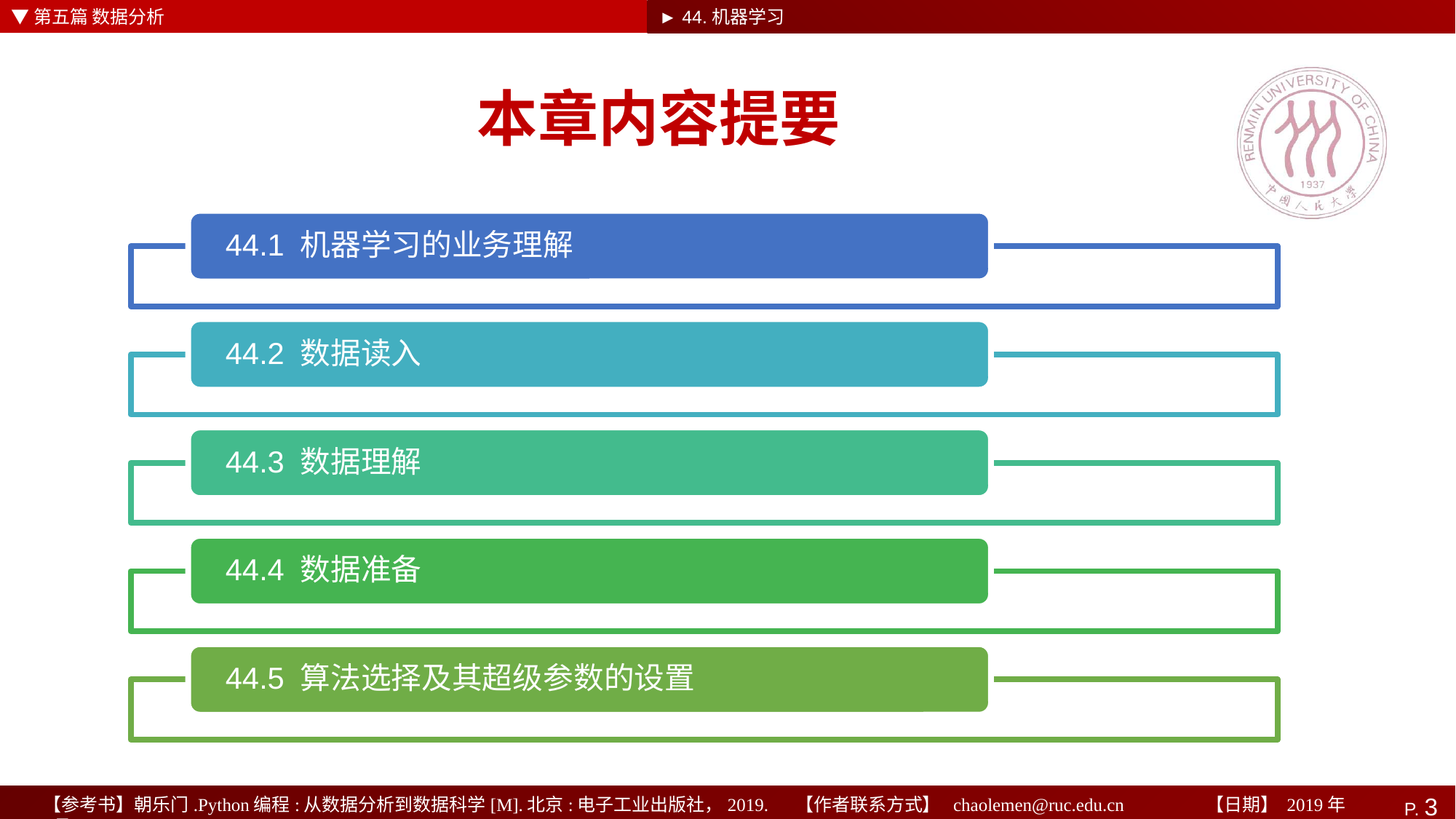

▼第五篇 数据分析
► 44.机器学习
# 本章内容提要
44.1 机器学习的业务理解
44.2 数据读入
44.3 数据理解
44.4 数据准备
44.5 算法选择及其超级参数的设置